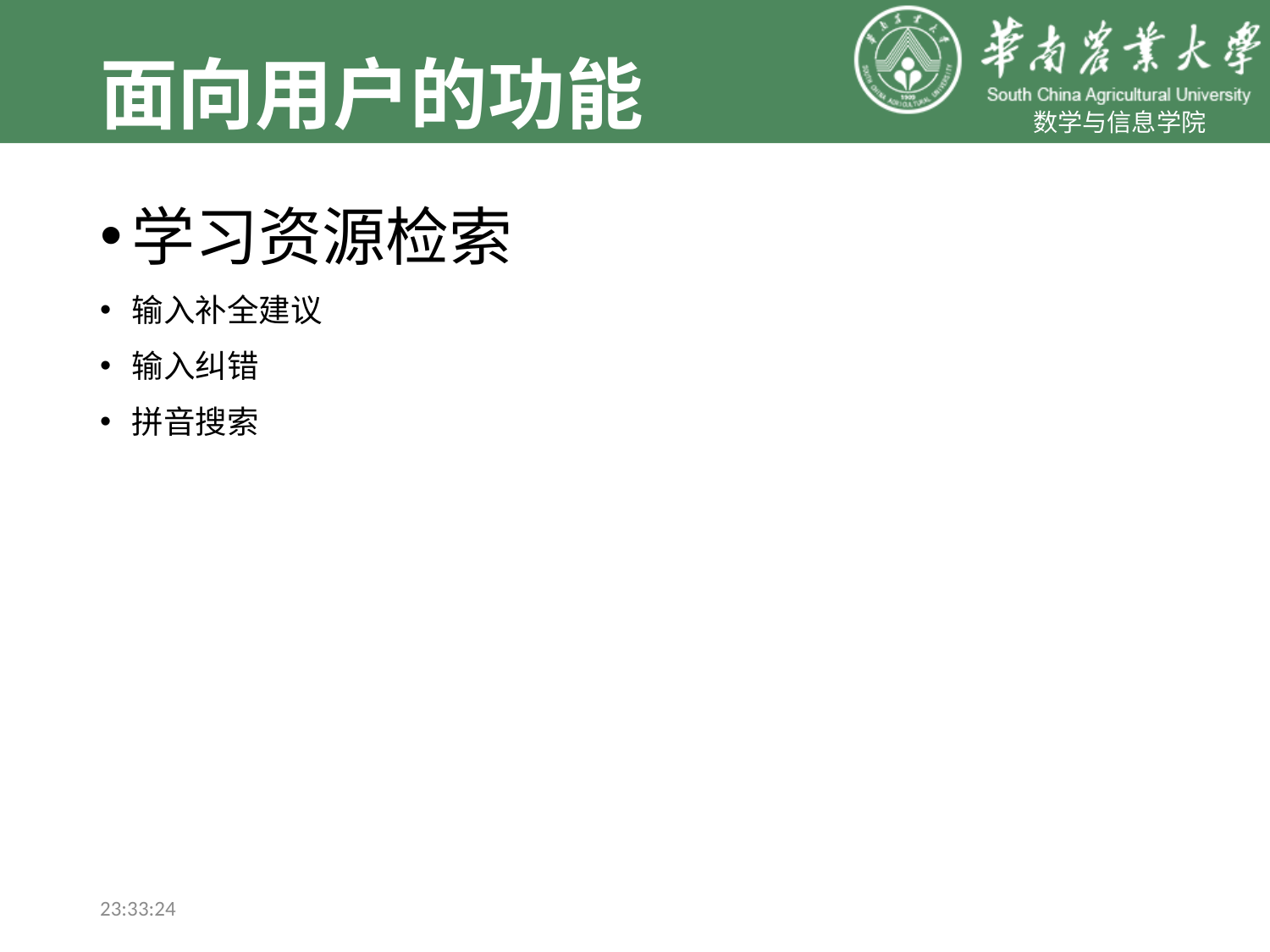

# 面向用户的功能
学习资源检索
输入补全建议
输入纠错
拼音搜索

23:33:24